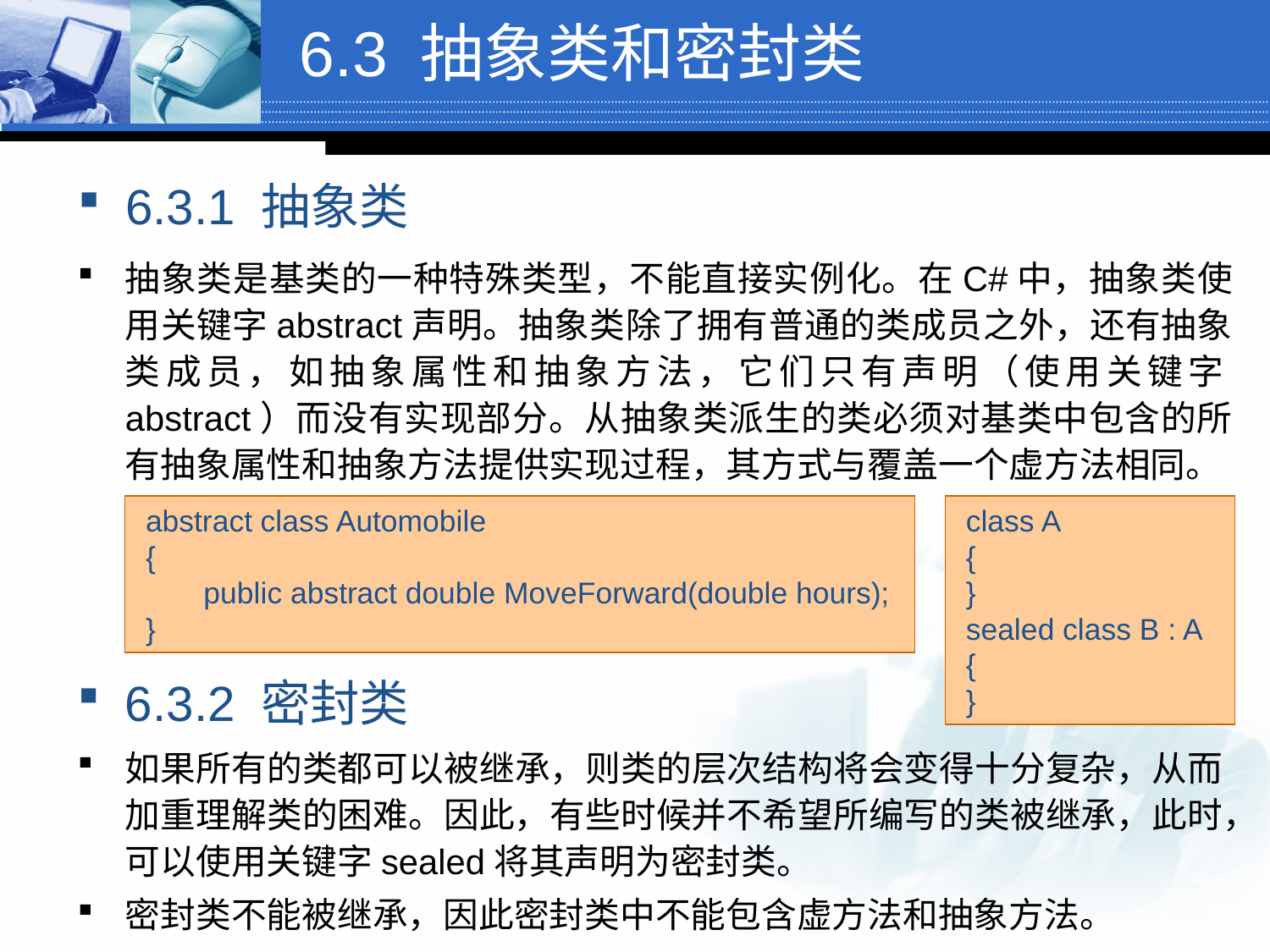

# 6.3 抽象类和密封类
6.3.1 抽象类
抽象类是基类的一种特殊类型，不能直接实例化。在C#中，抽象类使用关键字abstract声明。抽象类除了拥有普通的类成员之外，还有抽象类成员，如抽象属性和抽象方法，它们只有声明（使用关键字abstract）而没有实现部分。从抽象类派生的类必须对基类中包含的所有抽象属性和抽象方法提供实现过程，其方式与覆盖一个虚方法相同。
 abstract class Automobile
 {
        public abstract double MoveForward(double hours);
 }
 class A
 {
 }
 sealed class B : A
 {
 }
6.3.2 密封类
如果所有的类都可以被继承，则类的层次结构将会变得十分复杂，从而加重理解类的困难。因此，有些时候并不希望所编写的类被继承，此时，可以使用关键字sealed将其声明为密封类。
密封类不能被继承，因此密封类中不能包含虚方法和抽象方法。